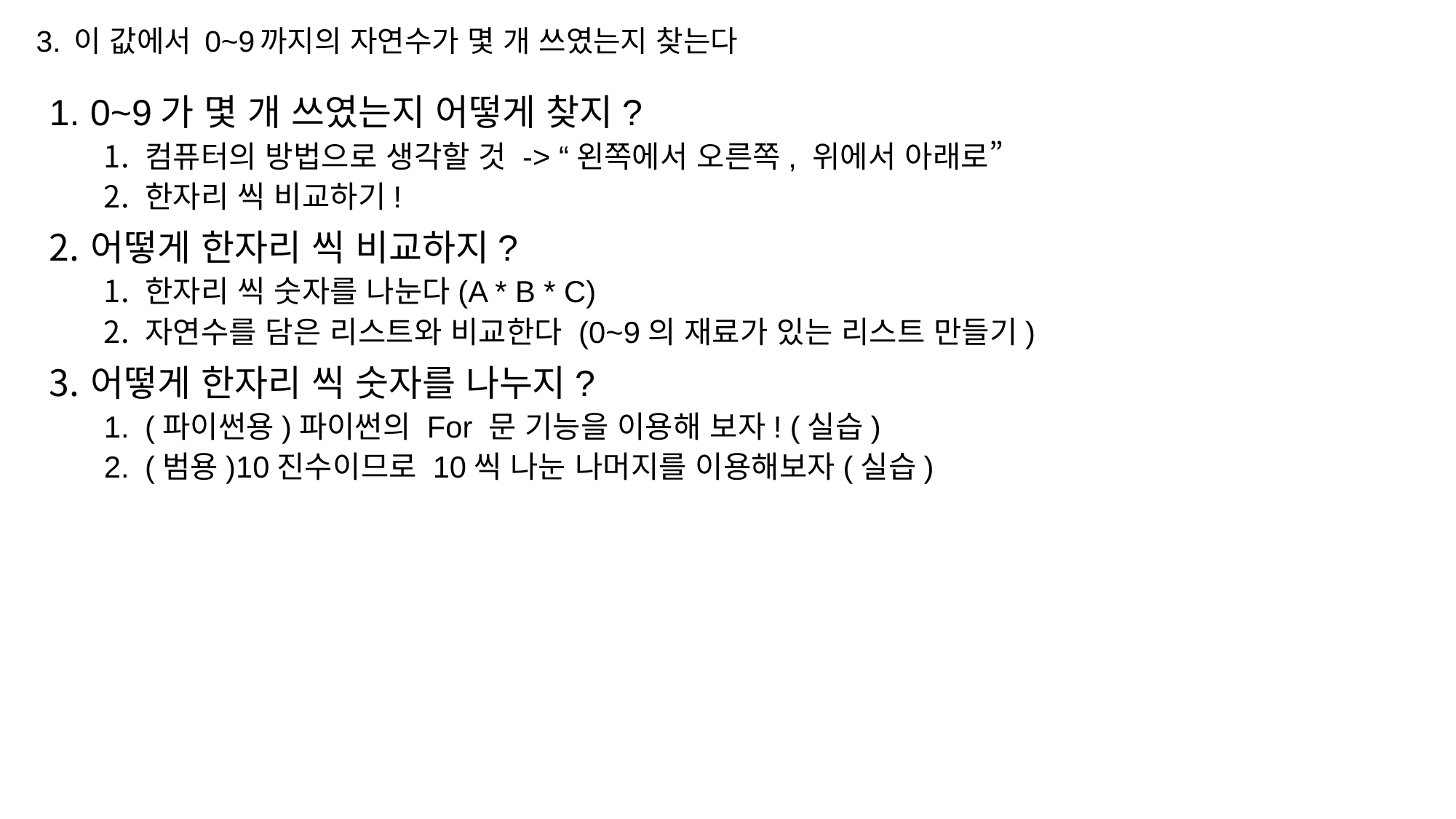

# 3. 이 값에서 0~9까지의 자연수가 몇 개 쓰였는지 찾는다
0~9가 몇 개 쓰였는지 어떻게 찾지?
컴퓨터의 방법으로 생각할 것 -> “왼쪽에서 오른쪽, 위에서 아래로”
한자리 씩 비교하기!
어떻게 한자리 씩 비교하지?
한자리 씩 숫자를 나눈다(A * B * C)
자연수를 담은 리스트와 비교한다 (0~9의 재료가 있는 리스트 만들기)
어떻게 한자리 씩 숫자를 나누지?
(파이썬용)파이썬의 For 문 기능을 이용해 보자! (실습)
(범용)10진수이므로 10씩 나눈 나머지를 이용해보자(실습)